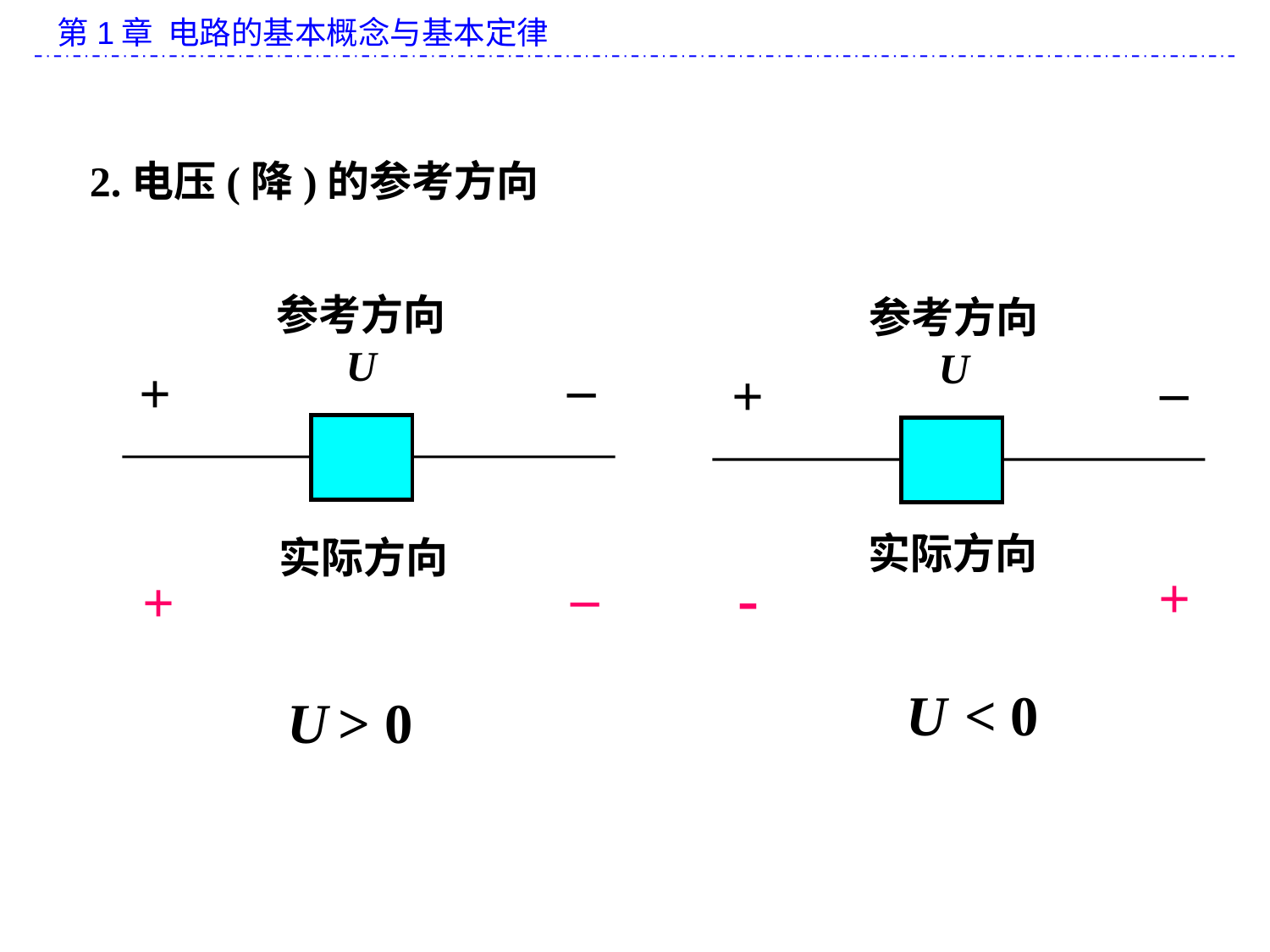

2.电压(降)的参考方向
参考方向
U
–
+

实际方向
–
+
参考方向
U
–
+

实际方向
-
+
U
 < 0
U
> 0